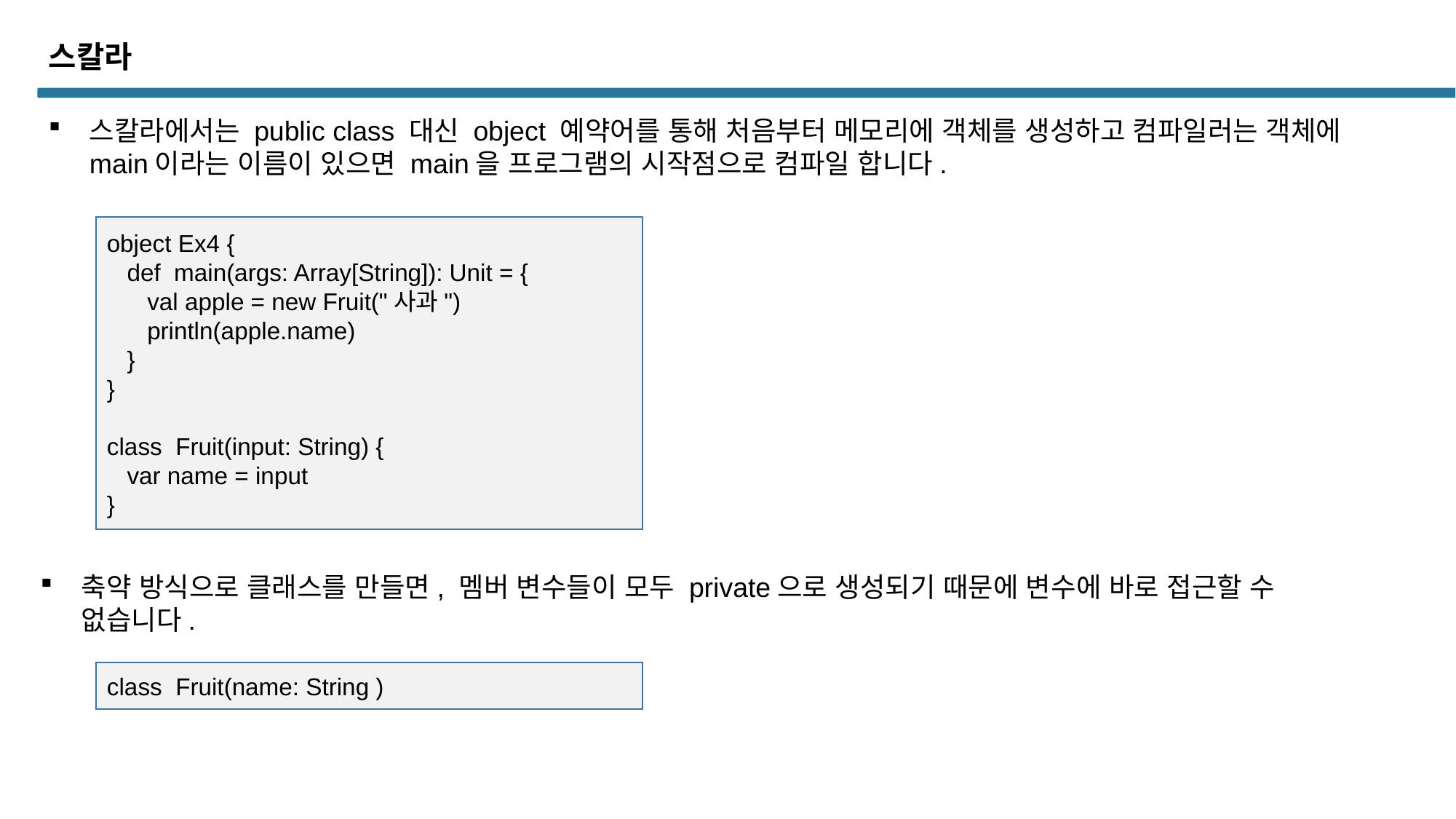

스칼라
스칼라에서는 public class 대신 object 예약어를 통해 처음부터 메모리에 객체를 생성하고 컴파일러는 객체에 main이라는 이름이 있으면 main을 프로그램의 시작점으로 컴파일 합니다.
object Ex4 {
   def  main(args: Array[String]): Unit = {
      val apple = new Fruit("사과")
      println(apple.name)
   }
}

class  Fruit(input: String) {
   var name = input
}
축약 방식으로 클래스를 만들면, 멤버 변수들이 모두 private으로 생성되기 때문에 변수에 바로 접근할 수 없습니다.
class  Fruit(name: String )